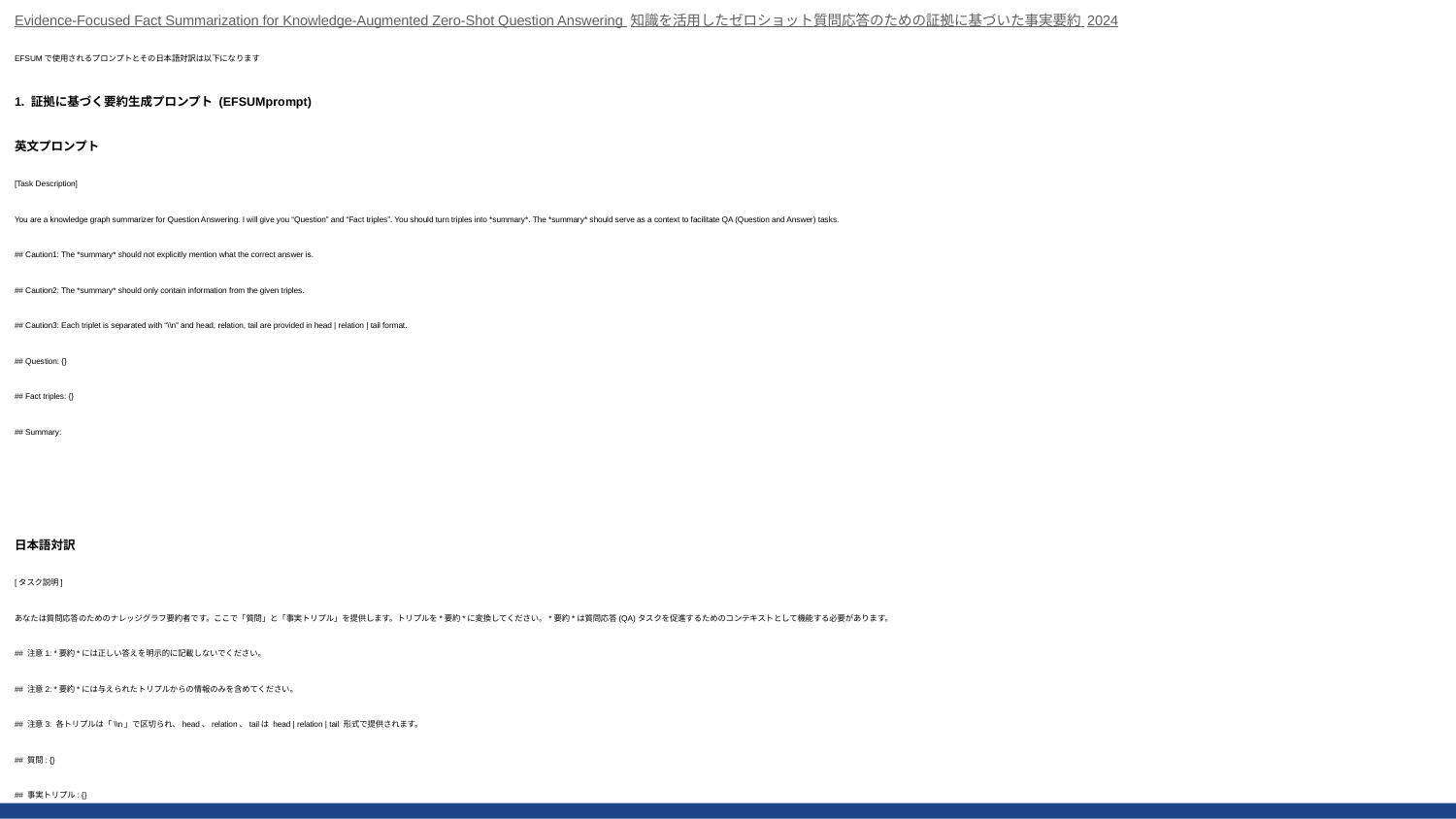

Evidence-Focused Fact Summarization for Knowledge-Augmented Zero-Shot Question Answering 知識を活用したゼロショット質問応答のための証拠に基づいた事実要約 2024
EFSUMで使用されるプロンプトとその日本語対訳は以下になります
1. 証拠に基づく要約生成プロンプト (EFSUMprompt)
英文プロンプト
[Task Description]
You are a knowledge graph summarizer for Question Answering. I will give you “Question” and “Fact triples”. You should turn triples into *summary*. The *summary* should serve as a context to facilitate QA (Question and Answer) tasks.
## Caution1: The *summary* should not explicitly mention what the correct answer is.
## Caution2: The *summary* should only contain information from the given triples.
## Caution3: Each triplet is separated with “\\n” and head, relation, tail are provided in head | relation | tail format.
## Question: {}
## Fact triples: {}
## Summary:

日本語対訳
[タスク説明]
あなたは質問応答のためのナレッジグラフ要約者です。ここで「質問」と「事実トリプル」を提供します。トリプルを*要約*に変換してください。*要約*は質問応答(QA)タスクを促進するためのコンテキストとして機能する必要があります。
## 注意1: *要約*には正しい答えを明示的に記載しないでください。
## 注意2: *要約*には与えられたトリプルからの情報のみを含めてください。
## 注意3: 各トリプルは「\\n」で区切られ、head、relation、tailは head | relation | tail 形式で提供されます。
## 質問: {}
## 事実トリプル: {}
## 要約:

2. 質問応答のための知識注入プロンプト (KAPING)
英文プロンプト
[Task Description]
You are a student who has to solve the question. I’ll give you triples as context. But if it is not useful, just ignore it and generate your own guess.
## Triples: {}
## Question: {}
## You are aware of the answer. Generate only short answer (You have to guess something):

日本語対訳
[タスク説明]
あなたは質問を解決しなければならない学生です。コンテキストとしてトリプルを提供します。しかし、それが役に立たない場合は無視して、自分の推測を生成してください。
## トリプル: {}
## 質問: {}
## 答えを知っています。短い答えのみを生成してください（何かを推測しなければなりません）:

3. 要約候補のパラフレーズプロンプト
英文プロンプト（答えが要約候補に存在しない場合）
[Task Description]
You are a knowledge graph summarizer for Question Answering. I will give you “Question” and “Knowledge Summary”. You should paraphrase the original “Knowledge Summary”. The paraphrased summary should serve as a context to facilitate QA (Question and Answer) tasks. Paraphrase the original “Knowledge Summary” to be more helpful to solve the QA.
## Question: {}
## Original Summary: {}
## Paraphrased Summary:

日本語対訳
[タスク説明]
あなたは質問応答のためのナレッジグラフ要約者です。ここで「質問」と「知識要約」を提供します。元の「知識要約」をパラフレーズしてください。パラフレーズされた要約は質問応答(QA)タスクを促進するためのコンテキストとして機能する必要があります。元の「知識要約」をパラフレーズして、QAを解決するのに役立つようにしてください。
## 質問: {}
## 元の要約: {}
## パラフレーズされた要約:

英文プロンプト（答えが要約候補に存在する場合）
[Task Description]
You are a knowledge graph summarizer for Question Answering. I will give you “Question”, “Answer”, and “Knowledge Summary”. You should paraphrase the original “Knowledge Summary”. The paraphrased summary should serve as a context to facilitate QA (Question and Answer) tasks. Paraphrase the original “Knowledge Summary” to be more helpful to solve the QA.
## Question: {}
## Answer: {}
## Original Summary: {}
## Paraphrased Summary:

日本語対訳
[タスク説明]
あなたは質問応答のためのナレッジグラフ要約者です。ここで「質問」、「答え」、および「知識要約」を提供します。元の「知識要約」をパラフレーズしてください。パラフレーズされた要約は質問応答(QA)タスクを促進するためのコンテキストとして機能する必要があります。元の「知識要約」をパラフレーズして、QAを解決するのに役立つようにしてください。
## 質問: {}
## 答え: {}
## 元の要約: {}
## パラフレーズされた要約:

4. 要約候補の忠実性評価プロンプト
英文プロンプト
[Task Description]
You will be given one summary written to provide useful contexts based on the given source triples from knowledge graphs. Your task is to check whether the given summary induces factual inconsistency. Please make sure you read and understand these instructions carefully. Please keep this evaluation criteria open while reviewing, and refer to it as needed.
Evaluation Criteria:
Factual Inconsistency (0 or 1): Does the summary contain untruthful or misleading facts that are not supported by the source triples? If it does, mark 1. Otherwise, mark 0.
Evaluation Steps:
1. Read and understand the source triples first. Note the entities that are in focus and the relations between them.
2. Proceed to read through the summary provided.
3. Compare the information in the summary with that in the source triples. Pay particular attention to the entities, actions, and relations.
4. Mark “1” if the summary contains factual inconsistencies, i.e., if it states untruthful or misleading facts that are not supported by the source triples.
5. Mark “0” if the summary is consistent with the source triples and does not misrepresent the facts provided by the source triples.
Remember, you are not assessing the quality of the writing, but the factual consistency of the summary compared to the source triples. Perfection in grammar or style does not account for factual consistency. Conversely, poor grammar or style does not necessarily mean factual inconsistency. The key lies in the alignment of facts between the source triples and the summary.
## Source Triples: {}
## Summary: {}
## Does the summary contain factual inconsistency? Answer:

日本語対訳
[タスク説明]
知識グラフからのソーストリプルに基づいて有用なコンテキストを提供するために書かれた1つの要約を提供します。あなたのタスクは、与えられた要約が事実の不整合を誘発しているかどうかを確認することです。これらの指示を注意深く読んで理解してください。この評価基準を開いておき、必要に応じて参照してください。
評価基準:
事実の不整合（0または1）: 要約にソーストリプルでサポートされていない不正確または誤解を招く事実が含まれているかどうか？ 含まれている場合は1、それ以外の場合は0をマークしてください。
評価手順:
1. まずソーストリプルを読んで理解します。焦点となるエンティティとそれらの間の関係を記録します。
2. 提供された要約を読み進めます。
3. 要約の情報をソーストリプルの情報と比較します。エンティティ、アクション、および関係に特に注意を払います。
4. 要約に事実の不整合が含まれている場合、つまりソーストリプルでサポートされていない不正確または誤解を招く事実が記載されている場合は、「1」をマークします。
5. 要約がソーストリプルと一致し、ソーストリプルで提供された事実を誤って表現していない場合は、「0」をマークします。
要約の品質を評価するのではなく、ソーストリプルと要約の事実の一致を評価することを忘れないでください。文法やスタイルの完璧さは事実の一貫性を示すものではありません。逆に、文法やスタイルが悪いからといって必ずしも事実の不整合があるとは限りません。重要なのは、ソーストリプルと要約の間の事実の一致です。
## ソーストリプル: {}
## 要約: {}
## 要約には事実の不整合が含まれていますか？ 答え: